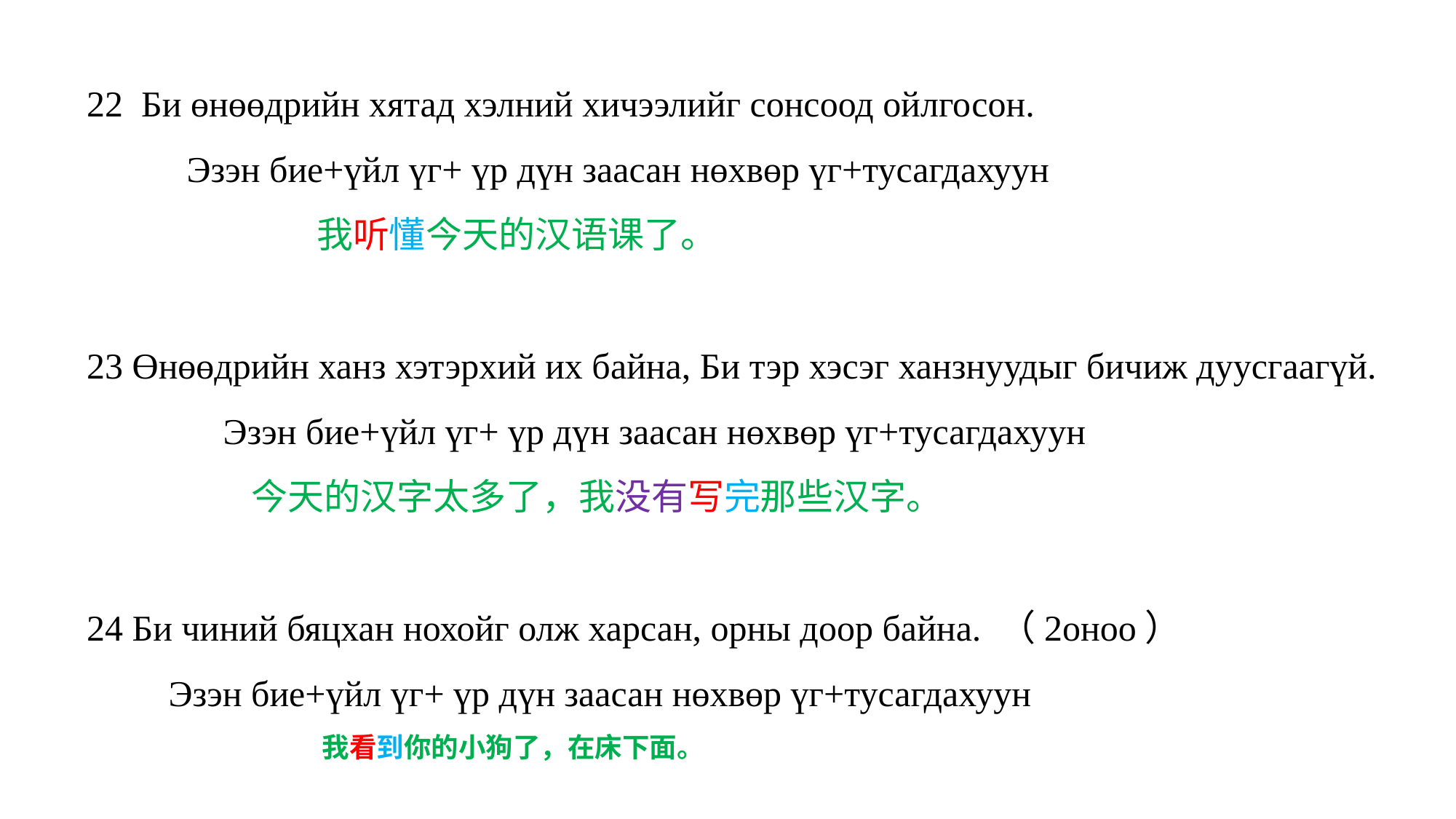

22  Би өнөөдрийн хятад хэлний хичээлийг сонсоод ойлгосон.
           Эзэн бие+үйл үг+ үр дүн заасан нөхвөр үг+тусагдахуун
                           我听懂今天的汉语课了。

23 Өнөөдрийн ханз хэтэрхий их байна, Би тэр хэсэг ханзнуудыг бичиж дуусгаагүй.
               Эзэн бие+үйл үг+ үр дүн заасан нөхвөр үг+тусагдахуун
                   今天的汉字太多了，我没有写完那些汉字。

24 Би чиний бяцхан нохойг олж харсан, орны доор байна. （2оноо）
         Эзэн бие+үйл үг+ үр дүн заасан нөхвөр үг+тусагдахуун
                                     我看到你的小狗了，在床下面。